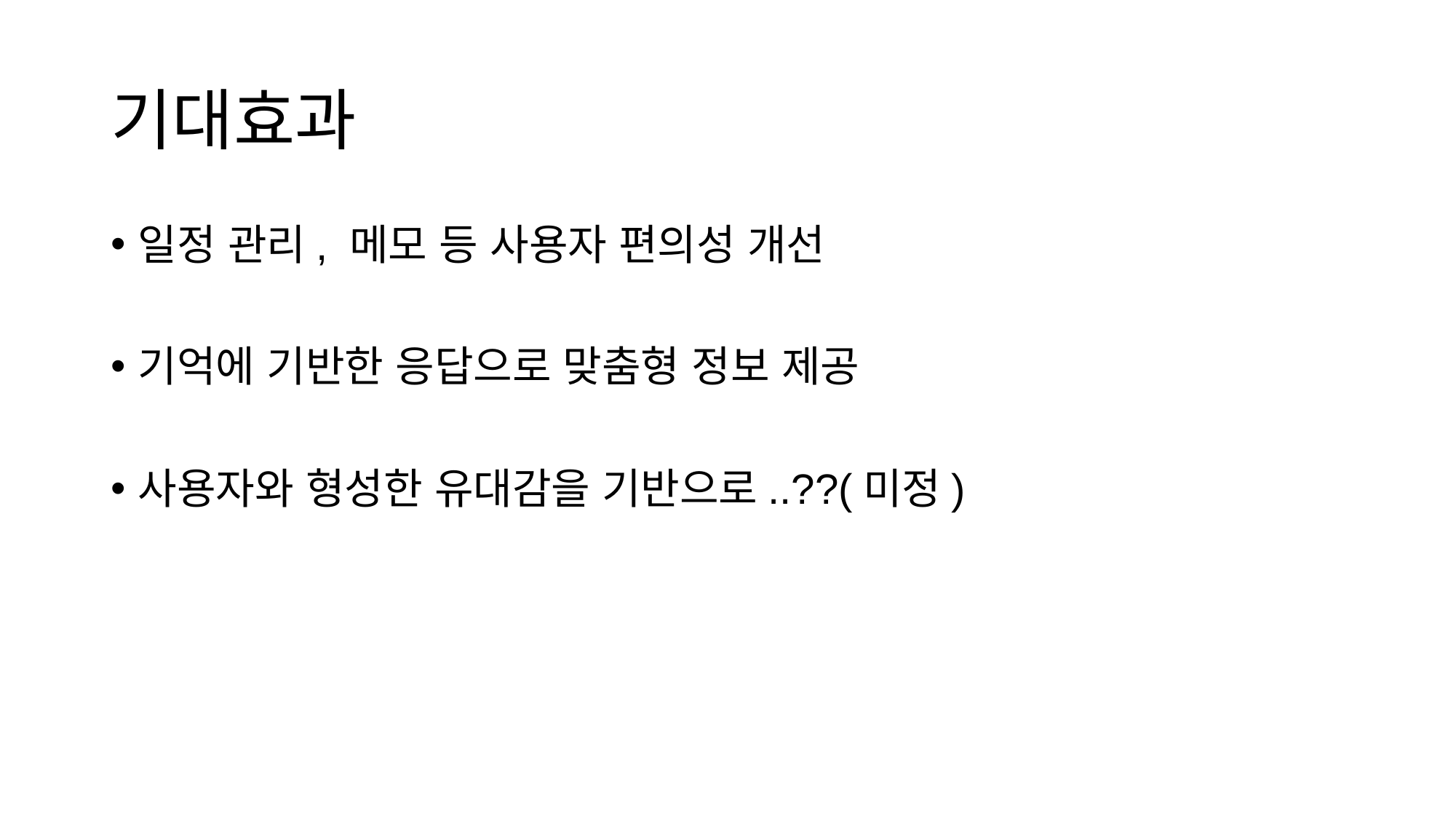

# 기대효과
일정 관리, 메모 등 사용자 편의성 개선

기억에 기반한 응답으로 맞춤형 정보 제공

사용자와 형성한 유대감을 기반으로..??(미정)